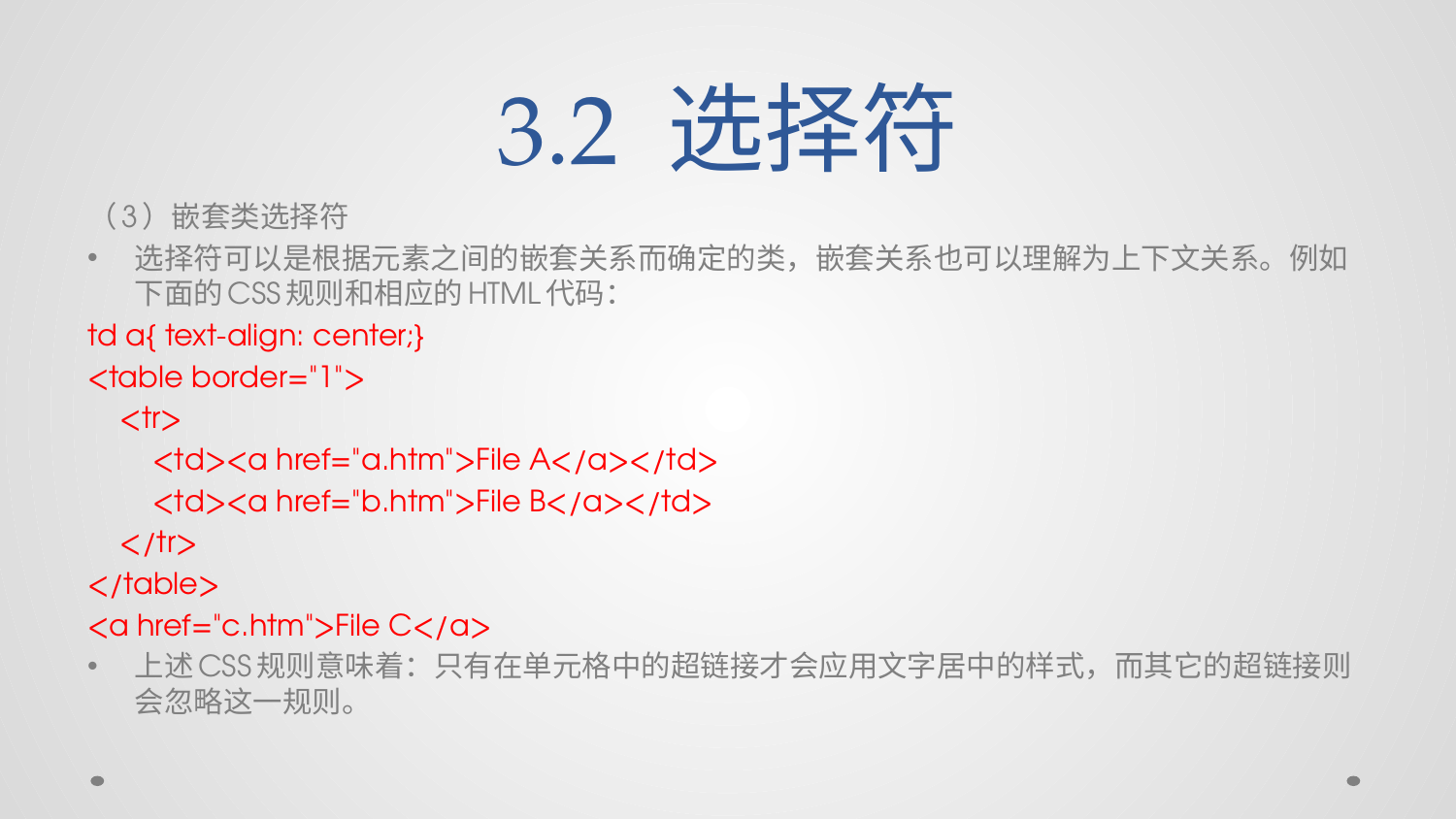

# 3.2 选择符
（3）嵌套类选择符
选择符可以是根据元素之间的嵌套关系而确定的类，嵌套关系也可以理解为上下文关系。例如下面的CSS规则和相应的HTML代码：
td a{ text-align: center;}
<table border="1">
    <tr>
        <td><a href="a.htm">File A</a></td>
        <td><a href="b.htm">File B</a></td>
    </tr>
</table>
<a href="c.htm">File C</a>
上述CSS规则意味着：只有在单元格中的超链接才会应用文字居中的样式，而其它的超链接则会忽略这一规则。